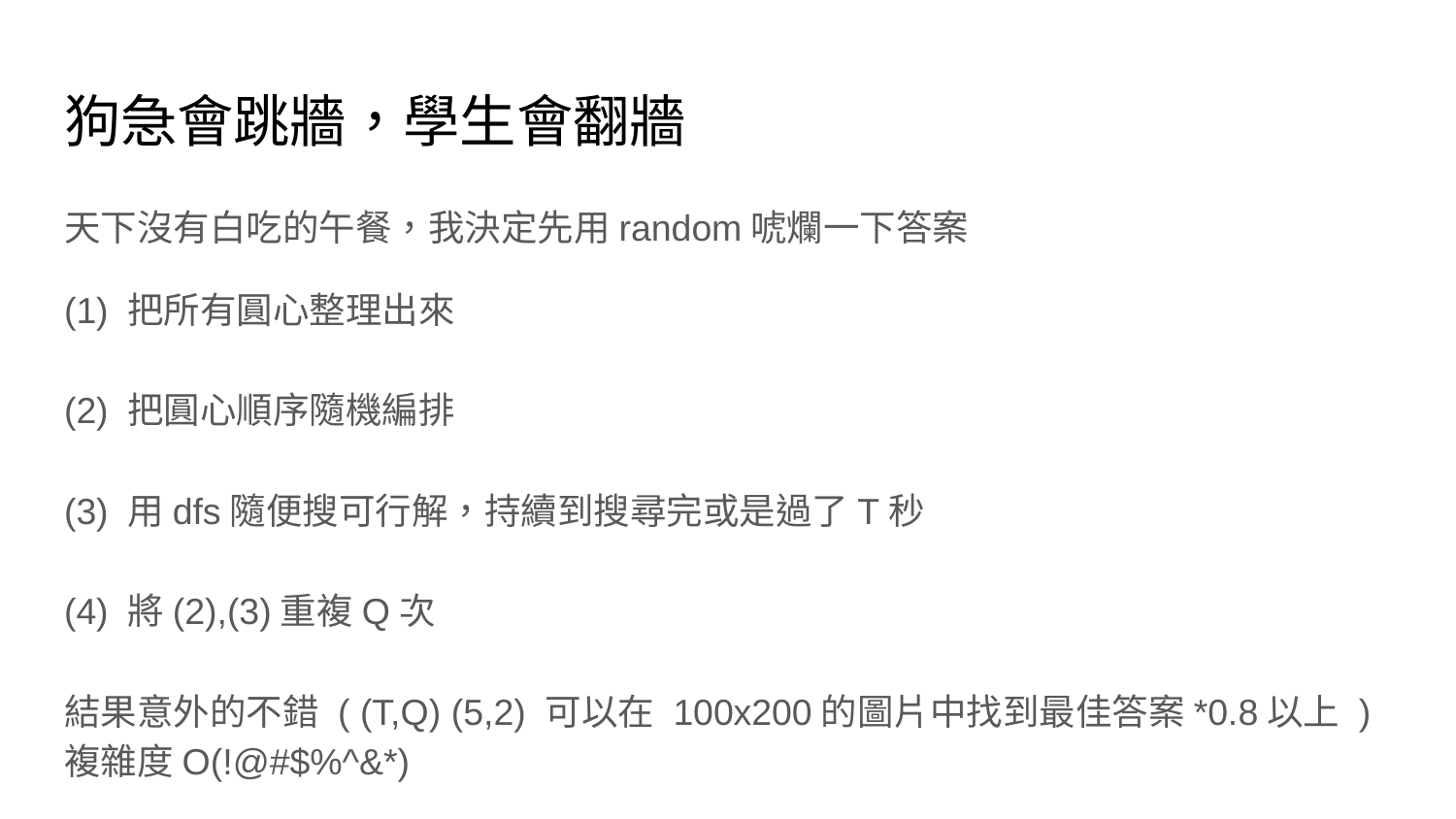

# 狗急會跳牆，學生會翻牆
天下沒有白吃的午餐，我決定先用random唬爛一下答案
(1) 把所有圓心整理出來

(2) 把圓心順序隨機編排

(3) 用dfs隨便搜可行解，持續到搜尋完或是過了T秒

(4) 將(2),(3)重複Q次

結果意外的不錯 ( (T,Q) (5,2) 可以在 100x200的圖片中找到最佳答案*0.8以上 )
複雜度O(!@#$%^&*)